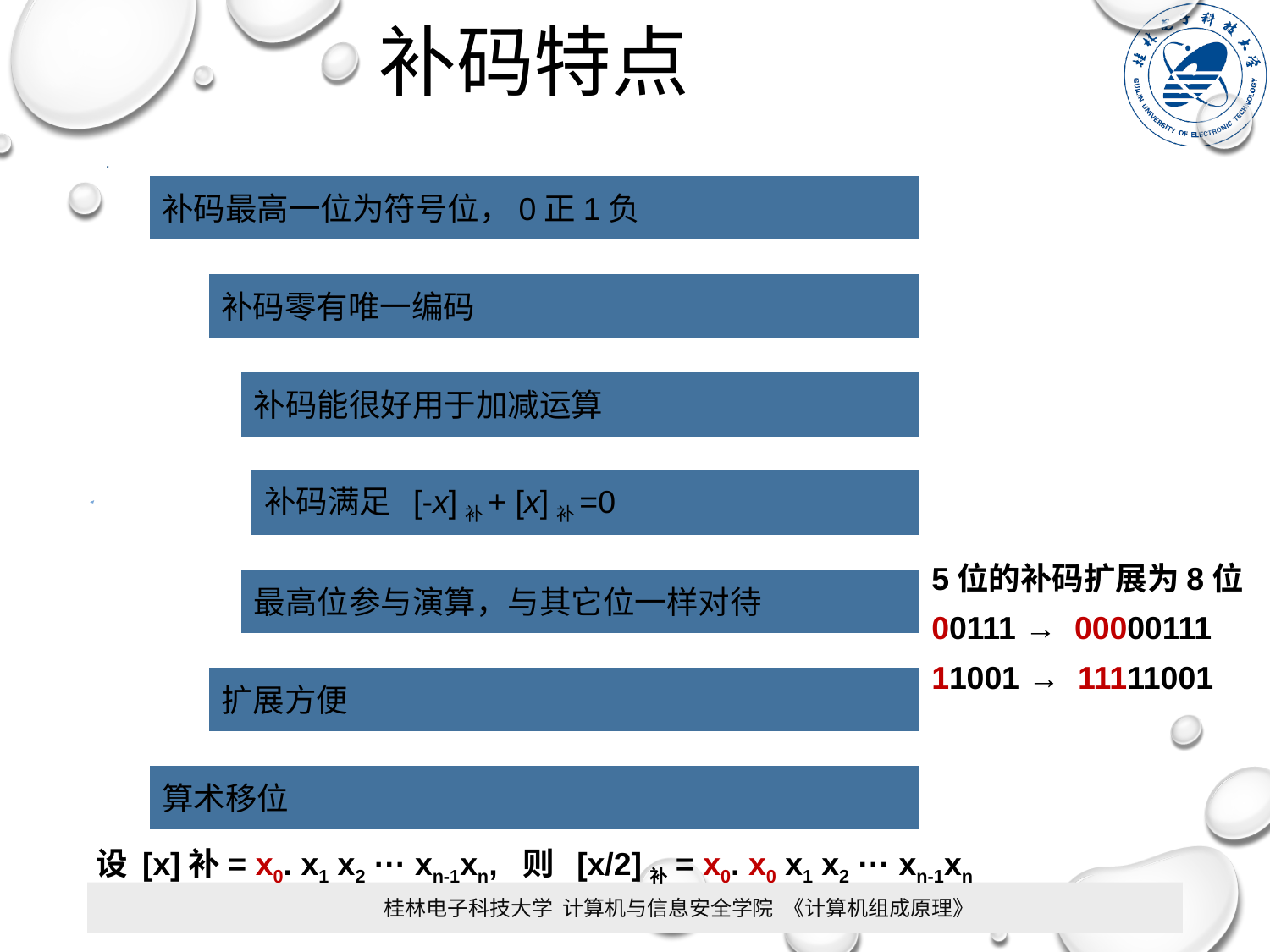

# 补码特点
补码最高一位为符号位，0正1负
补码零有唯一编码
补码能很好用于加减运算
补码满足  [-x]补+ [x]补=0
最高位参与演算，与其它位一样对待
扩展方便
算术移位
5位的补码扩展为8位
00111 →  00000111
11001 →  11111001

设 [x]补= x0. x1 x2 ··· xn-1xn,  则  [x/2]补= x0. x0 x1 x2 ··· xn-1xn
桂林电子科技大学  计算机与信息安全学院  《计算机组成原理》

19